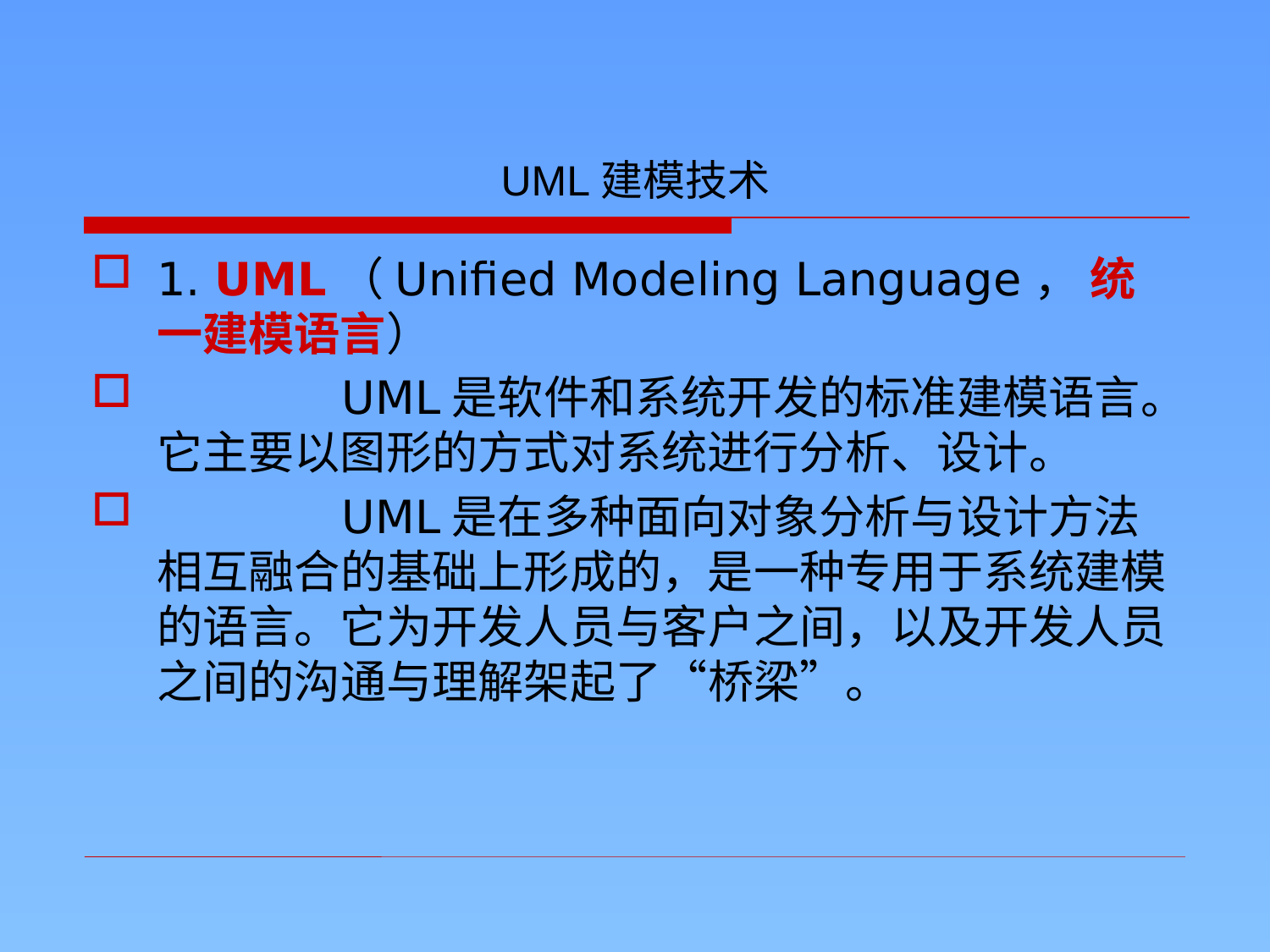

UML建模技术
1. UML（Unified Modeling Language， 统一建模语言）
	    UML是软件和系统开发的标准建模语言。它主要以图形的方式对系统进行分析、设计。
	    UML是在多种面向对象分析与设计方法相互融合的基础上形成的，是一种专用于系统建模的语言。它为开发人员与客户之间，以及开发人员之间的沟通与理解架起了“桥梁”。